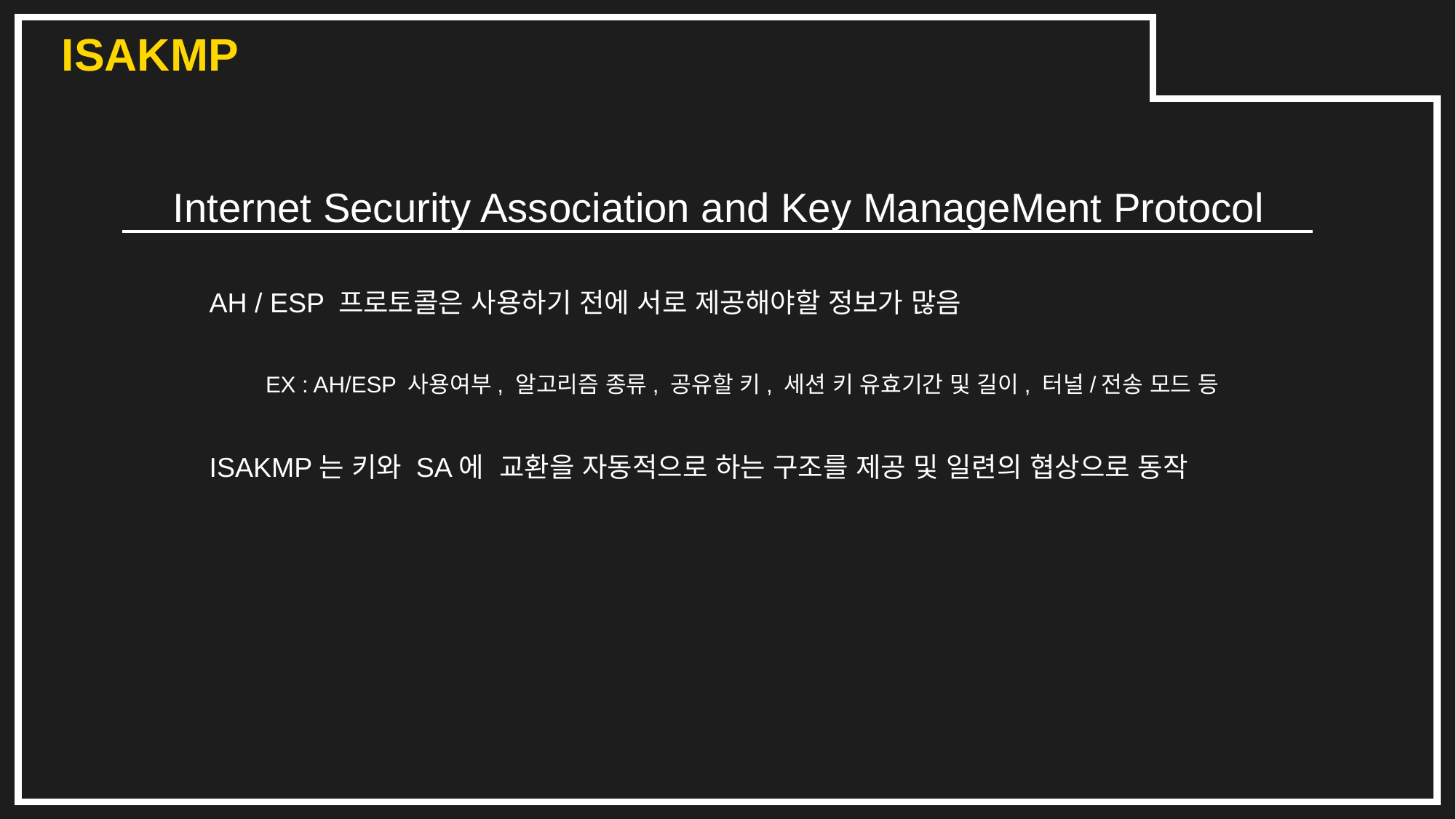

ISAKMP
Internet Security Association and Key ManageMent Protocol
AH / ESP 프로토콜은 사용하기 전에 서로 제공해야할 정보가 많음
EX : AH/ESP 사용여부, 알고리즘 종류, 공유할 키, 세션 키 유효기간 및 길이, 터널/전송 모드 등
ISAKMP는 키와 SA에  교환을 자동적으로 하는 구조를 제공 및 일련의 협상으로 동작